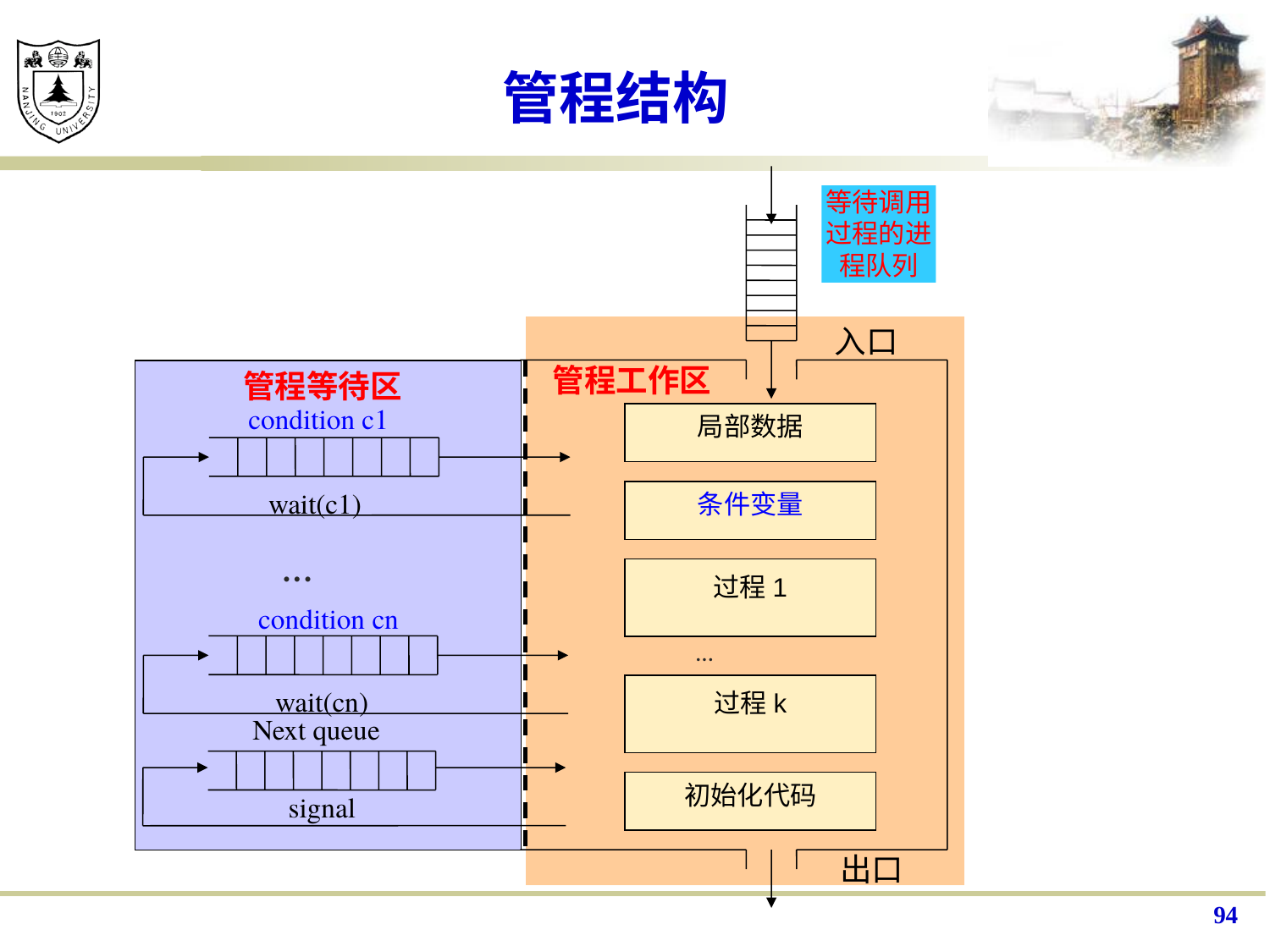

# 管程结构

等待调用过程的进程队列

入口

管程工作区

管程等待区

condition c1

wait(c1)

局部数据
条件变量
…

过程1
condition cn

 wait(cn)

…

过程k
初始化代码

出口

Next queue

signal

94